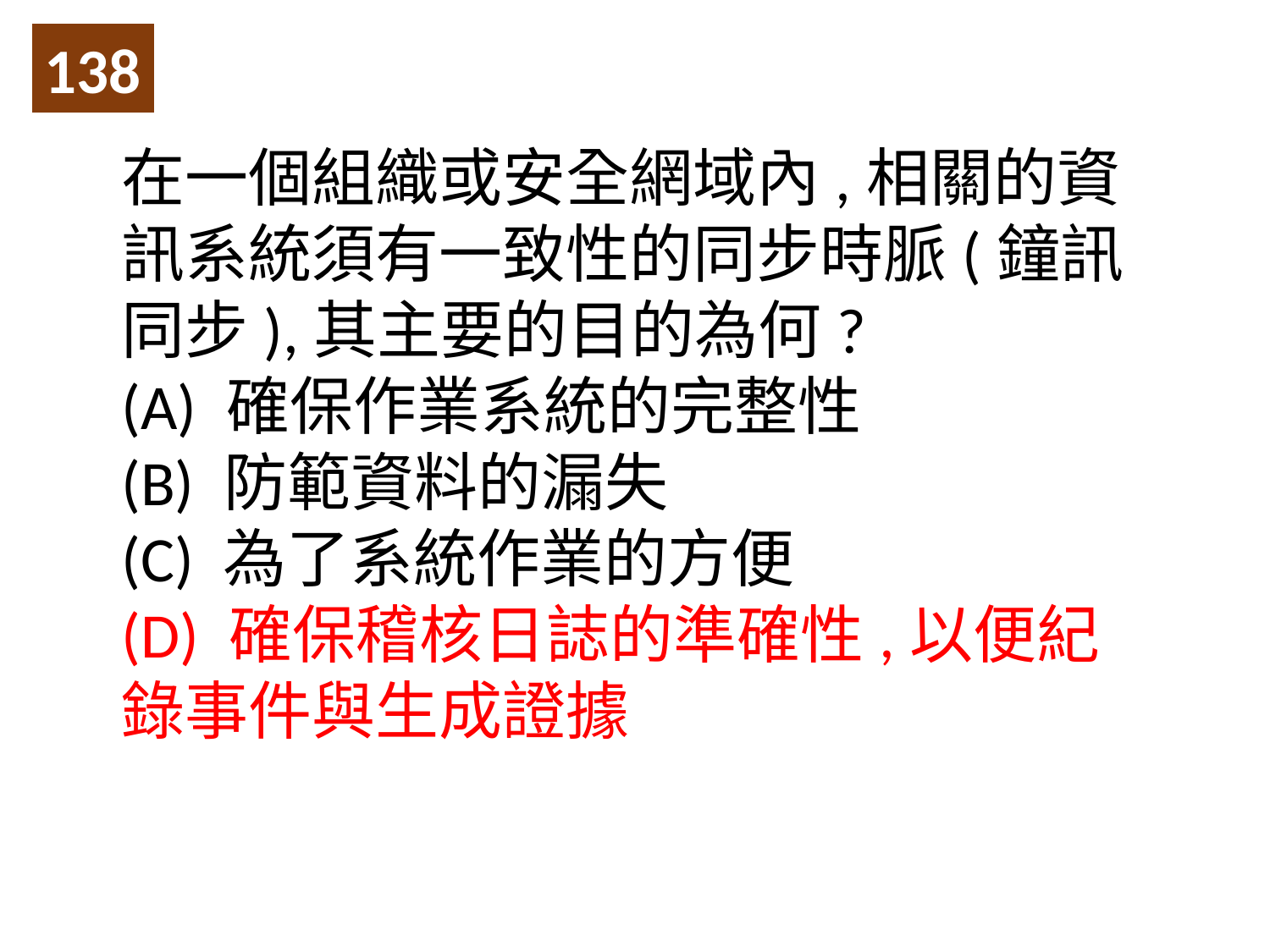

138
在一個組織或安全網域內,相關的資訊系統須有一致性的同步時脈(鐘訊同步),其主要的目的為何?
(A) 確保作業系統的完整性
(B) 防範資料的漏失
(C) 為了系統作業的方便
(D) 確保稽核日誌的準確性,以便紀錄事件與生成證據